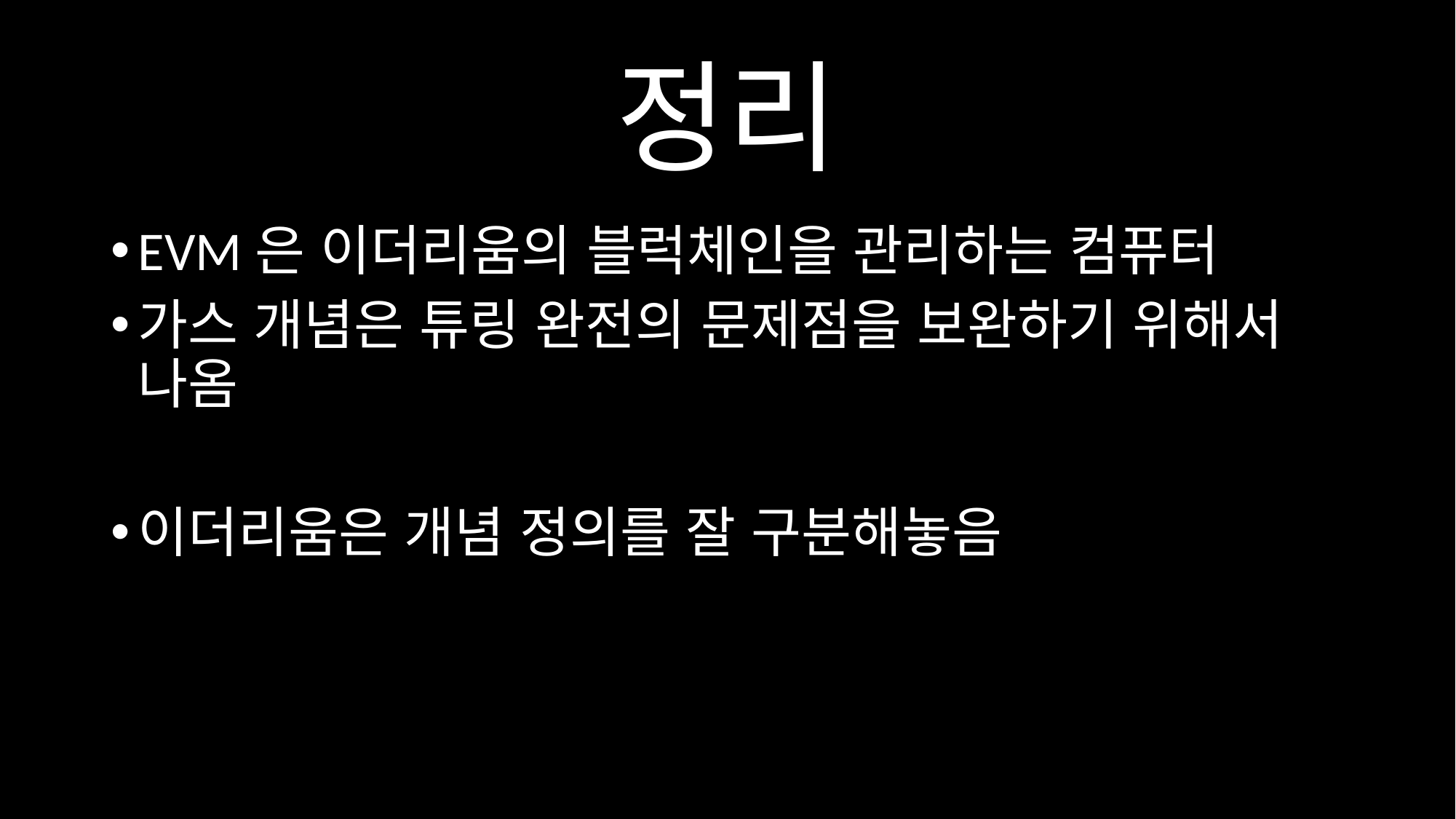

# 정리
EVM은 이더리움의 블럭체인을 관리하는 컴퓨터
가스 개념은 튜링 완전의 문제점을 보완하기 위해서 나옴

이더리움은 개념 정의를 잘 구분해놓음